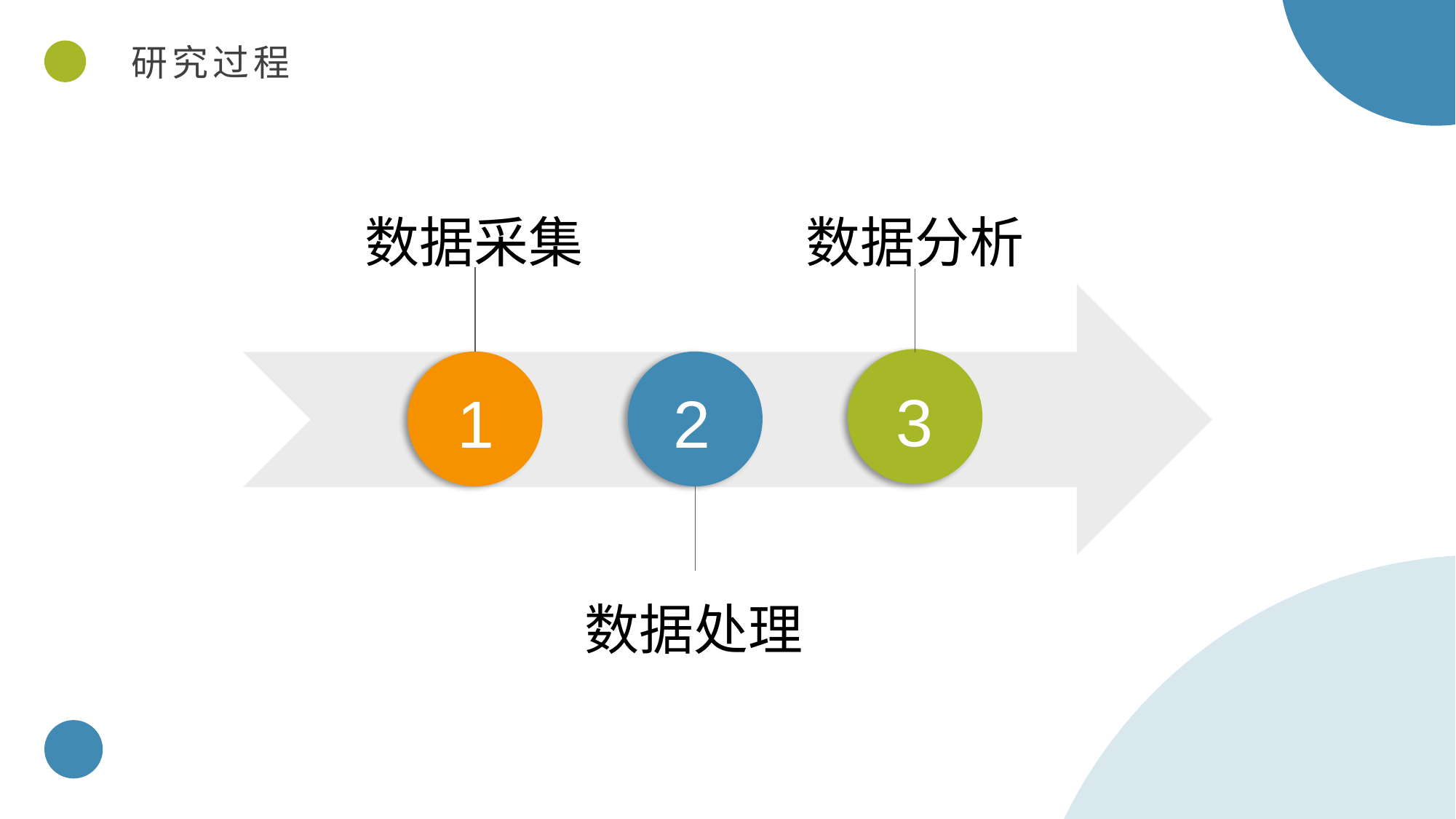

研究过程

数据分析
数据采集

3
1
2
数据处理